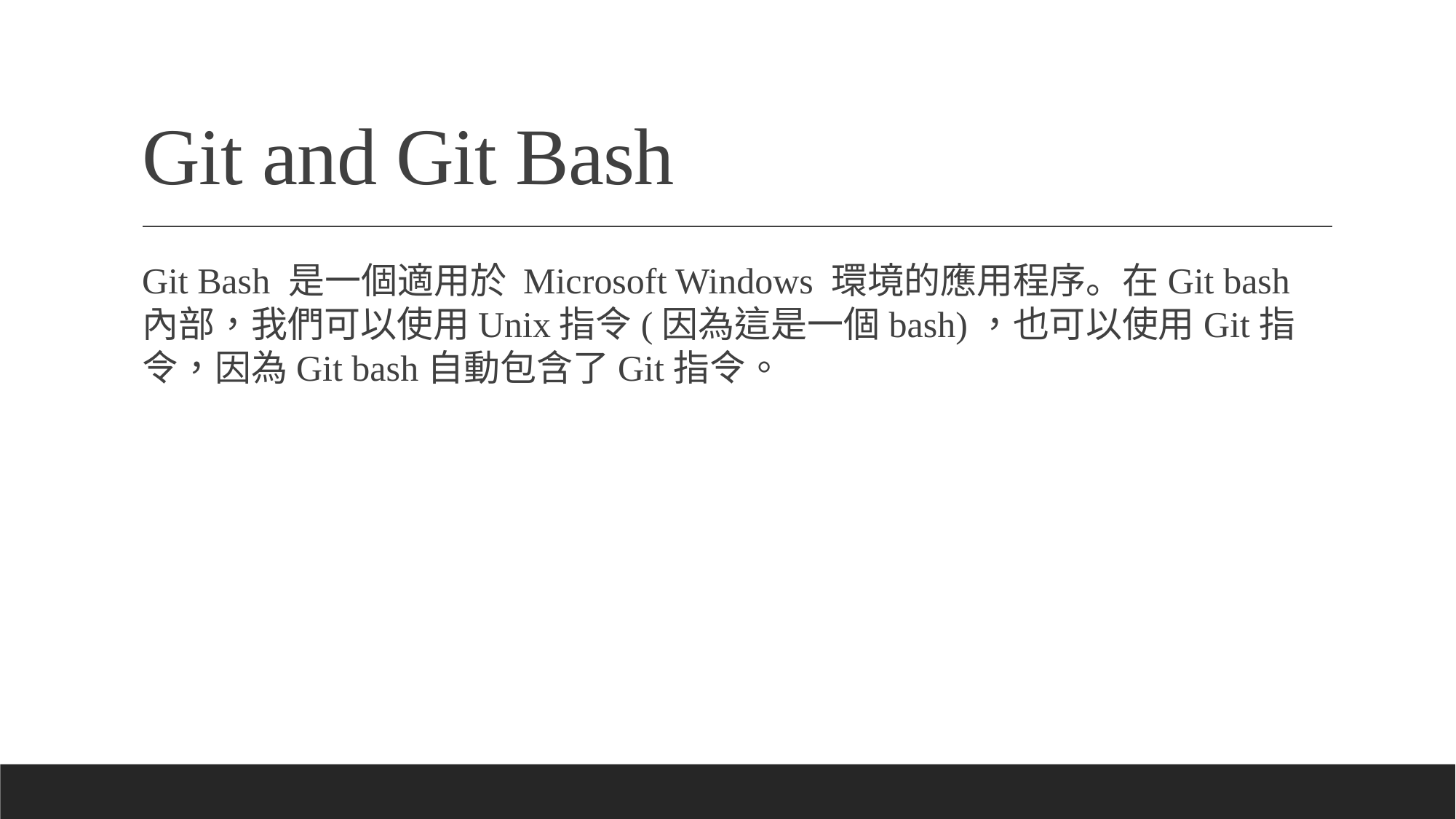

# Git and Git Bash
Git Bash 是一個適用於 Microsoft Windows 環境的應用程序。在Git bash內部，我們可以使用Unix指令(因為這是一個bash)，也可以使用Git指令，因為Git bash自動包含了Git指令。